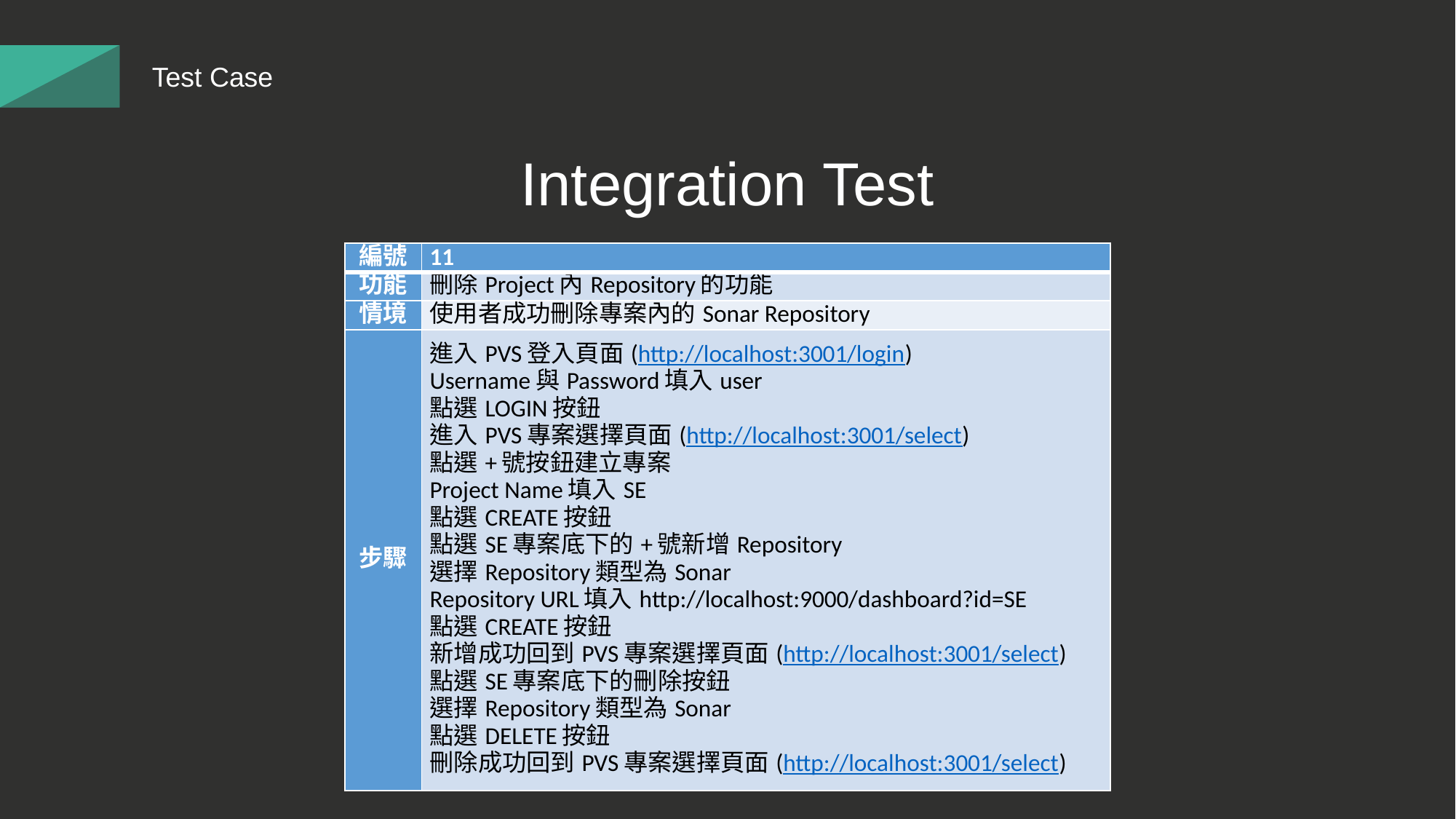

Test Case
Integration Test
| 編號 | 11 |
| --- | --- |
| 功能 | 刪除Project內Repository的功能 |
| 情境 | 使用者成功刪除專案內的Sonar Repository |
| 步驟 | 進入PVS登入頁面(http://localhost:3001/login) Username與Password填入user 點選LOGIN按鈕 進入PVS專案選擇頁面(http://localhost:3001/select) 點選+號按鈕建立專案 Project Name填入SE 點選CREATE按鈕 點選SE專案底下的+號新增Repository 選擇Repository類型為Sonar Repository URL填入http://localhost:9000/dashboard?id=SE 點選CREATE按鈕 新增成功回到PVS專案選擇頁面(http://localhost:3001/select) 點選SE專案底下的刪除按鈕 選擇Repository類型為Sonar 點選DELETE按鈕 刪除成功回到PVS專案選擇頁面(http://localhost:3001/select) |